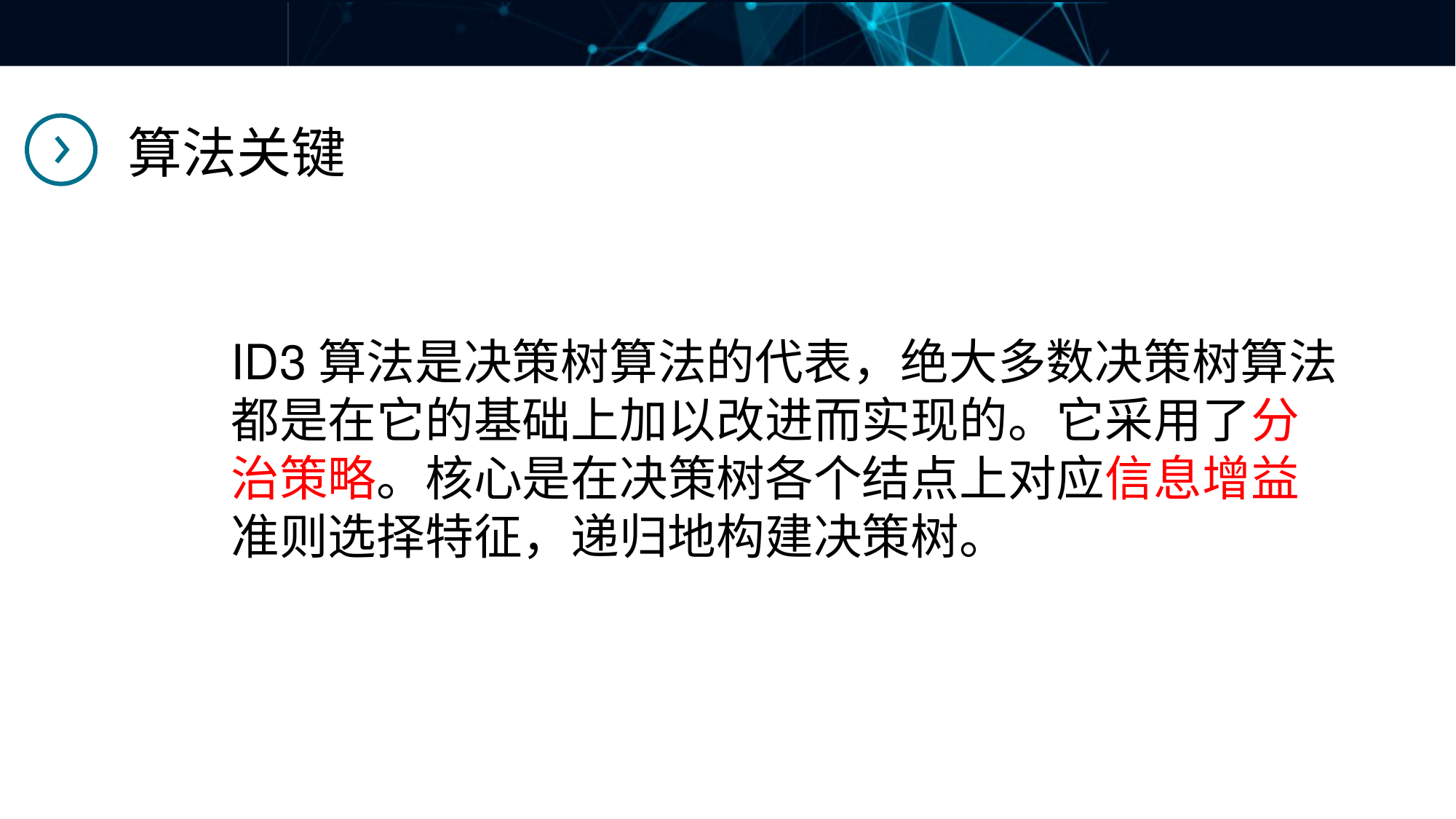

算法关键
ID3算法是决策树算法的代表，绝大多数决策树算法都是在它的基础上加以改进而实现的。它采用了分治策略。核心是在决策树各个结点上对应信息增益准则选择特征，递归地构建决策树。